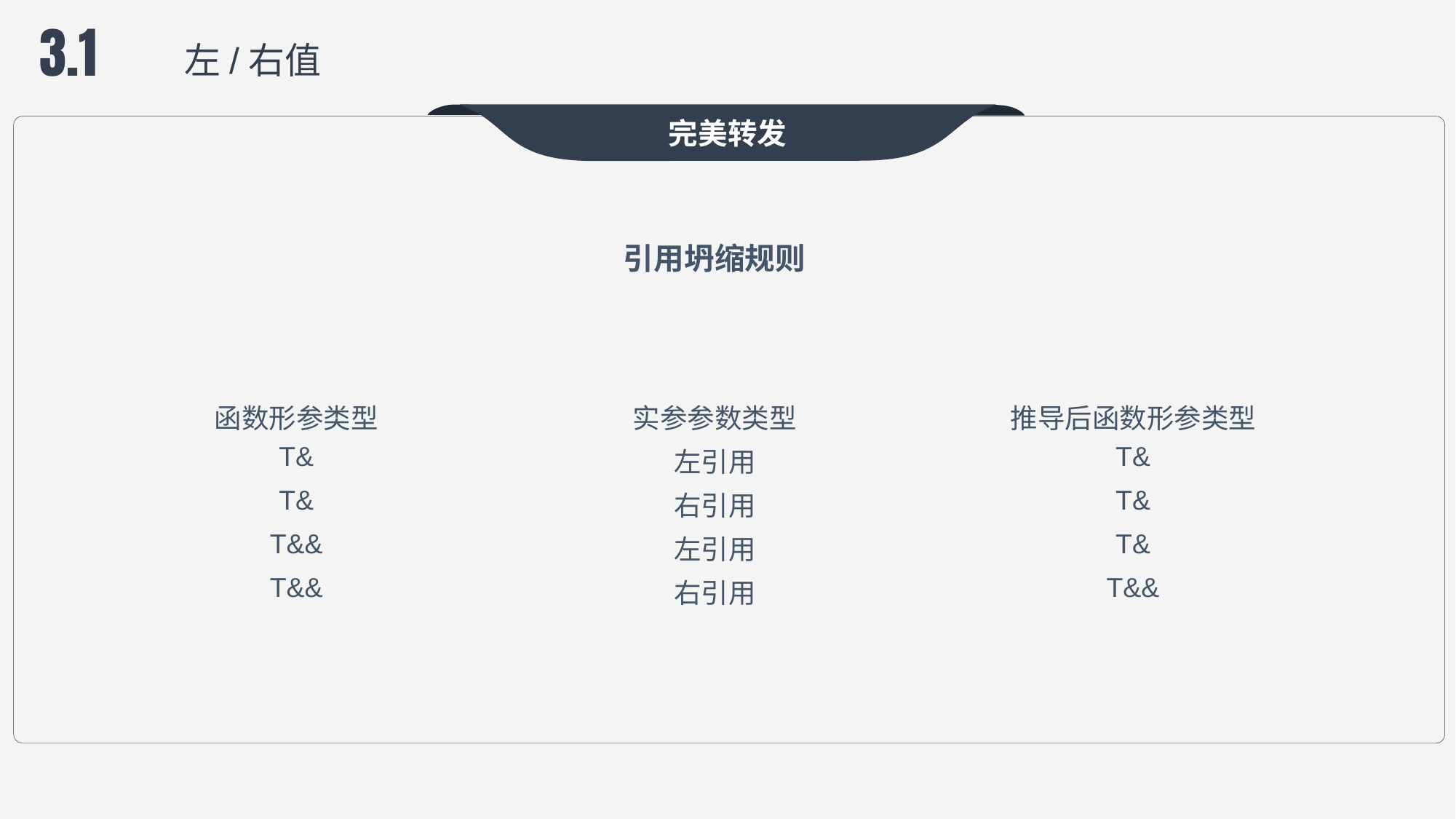

3.1
左/右值

完美转发

引用坍缩规则
| 函数形参类型 | 实参参数类型 | 推导后函数形参类型 |
| --- | --- | --- |
| T& | 左引用 | T& |
| T& | 右引用 | T& |
| T&& | 左引用 | T& |
| T&& | 右引用 | T&& |